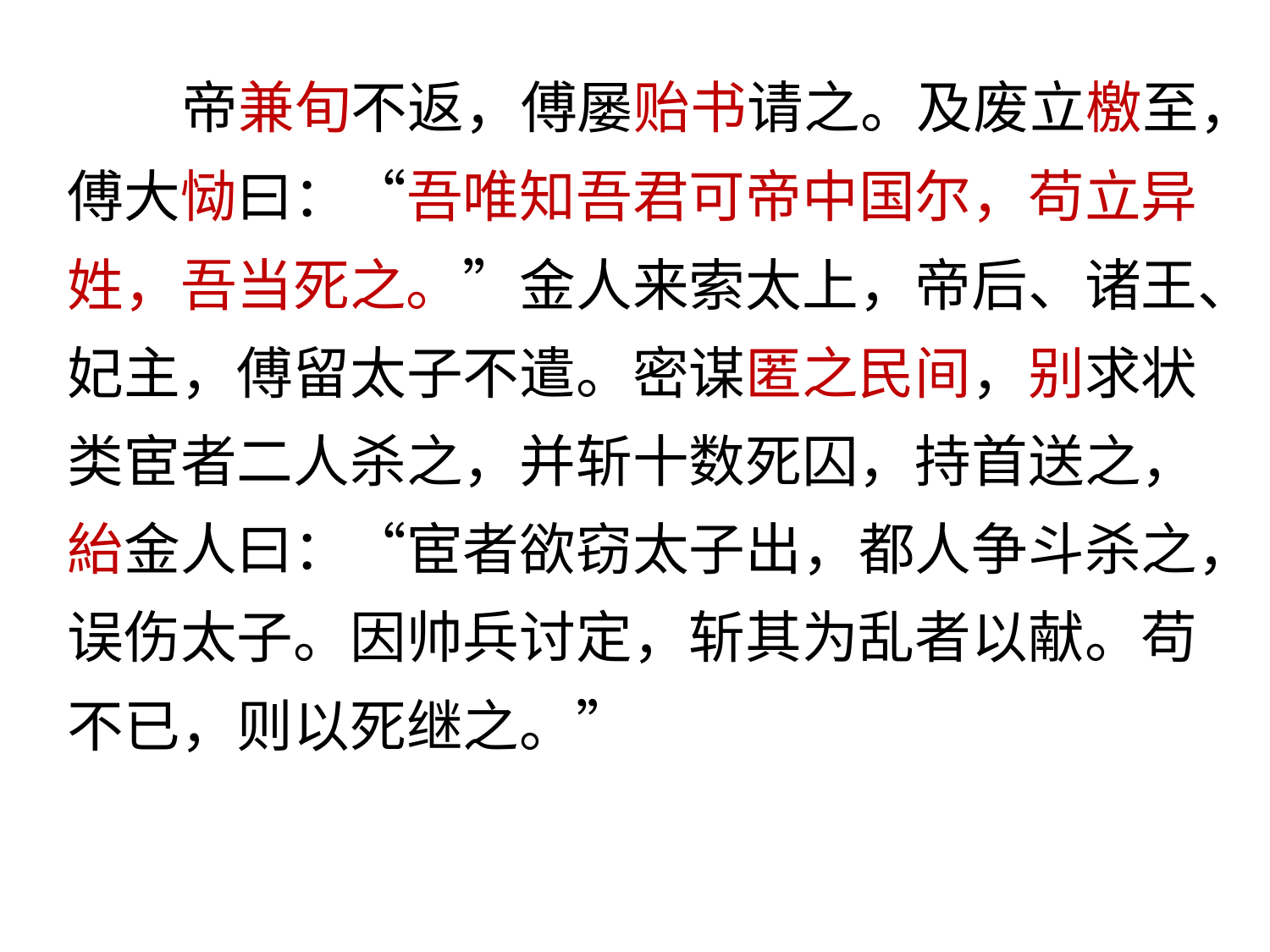

帝兼旬不返，傅屡贻书请之。及废立檄至，傅大恸曰：“吾唯知吾君可帝中国尔，苟立异姓，吾当死之。”金人来索太上，帝后、诸王、妃主，傅留太子不遣。密谋匿之民间，别求状类宦者二人杀之，并斩十数死囚，持首送之，紿金人曰：“宦者欲窃太子出，都人争斗杀之，误伤太子。因帅兵讨定，斩其为乱者以献。苟不已，则以死继之。”